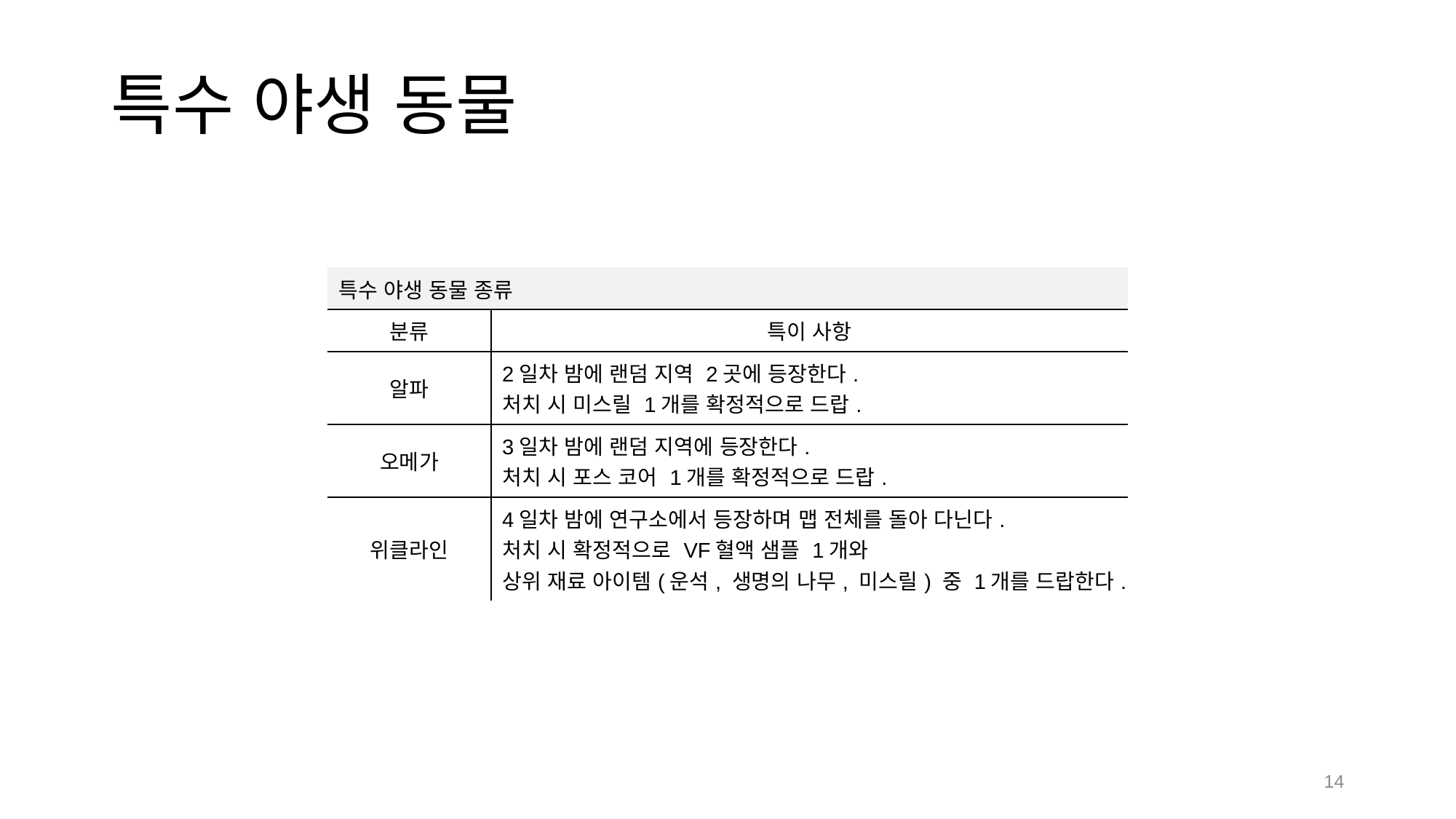

# 특수 야생 동물
| 특수 야생 동물 종류 |  |
| --- | --- |
| 분류 | 특이 사항 |
| 알파 | 2일차 밤에 랜덤 지역 2곳에 등장한다. 처치 시 미스릴 1개를 확정적으로 드랍. |
| 오메가 | 3일차 밤에 랜덤 지역에 등장한다. 처치 시 포스 코어 1개를 확정적으로 드랍. |
| 위클라인 | 4일차 밤에 연구소에서 등장하며 맵 전체를 돌아 다닌다. 처치 시 확정적으로 VF혈액 샘플 1개와 상위 재료 아이템(운석, 생명의 나무, 미스릴) 중 1개를 드랍한다. |
14